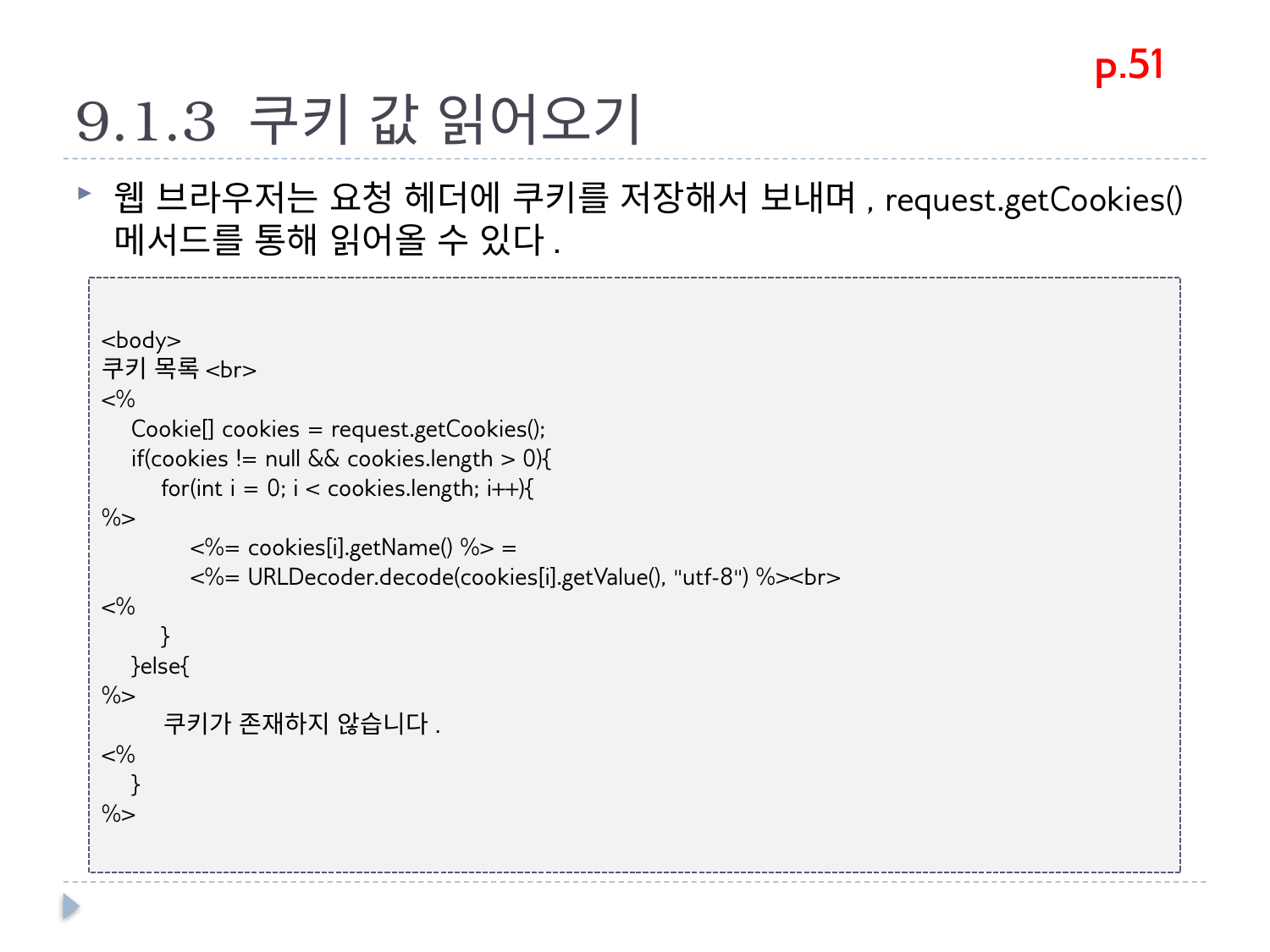

# 9.1.3 쿠키 값 읽어오기
p.51
웹 브라우저는 요청 헤더에 쿠키를 저장해서 보내며, request.getCookies() 메서드를 통해 읽어올 수 있다.
<body>
쿠키 목록<br>
<%
    Cookie[] cookies = request.getCookies();
    if(cookies != null && cookies.length > 0){
        for(int i = 0; i < cookies.length; i++){
%>
            <%= cookies[i].getName() %> =
            <%= URLDecoder.decode(cookies[i].getValue(), "utf-8") %><br>
<%
        }
    }else{
%>
        쿠키가 존재하지 않습니다.
<%
    }
%>